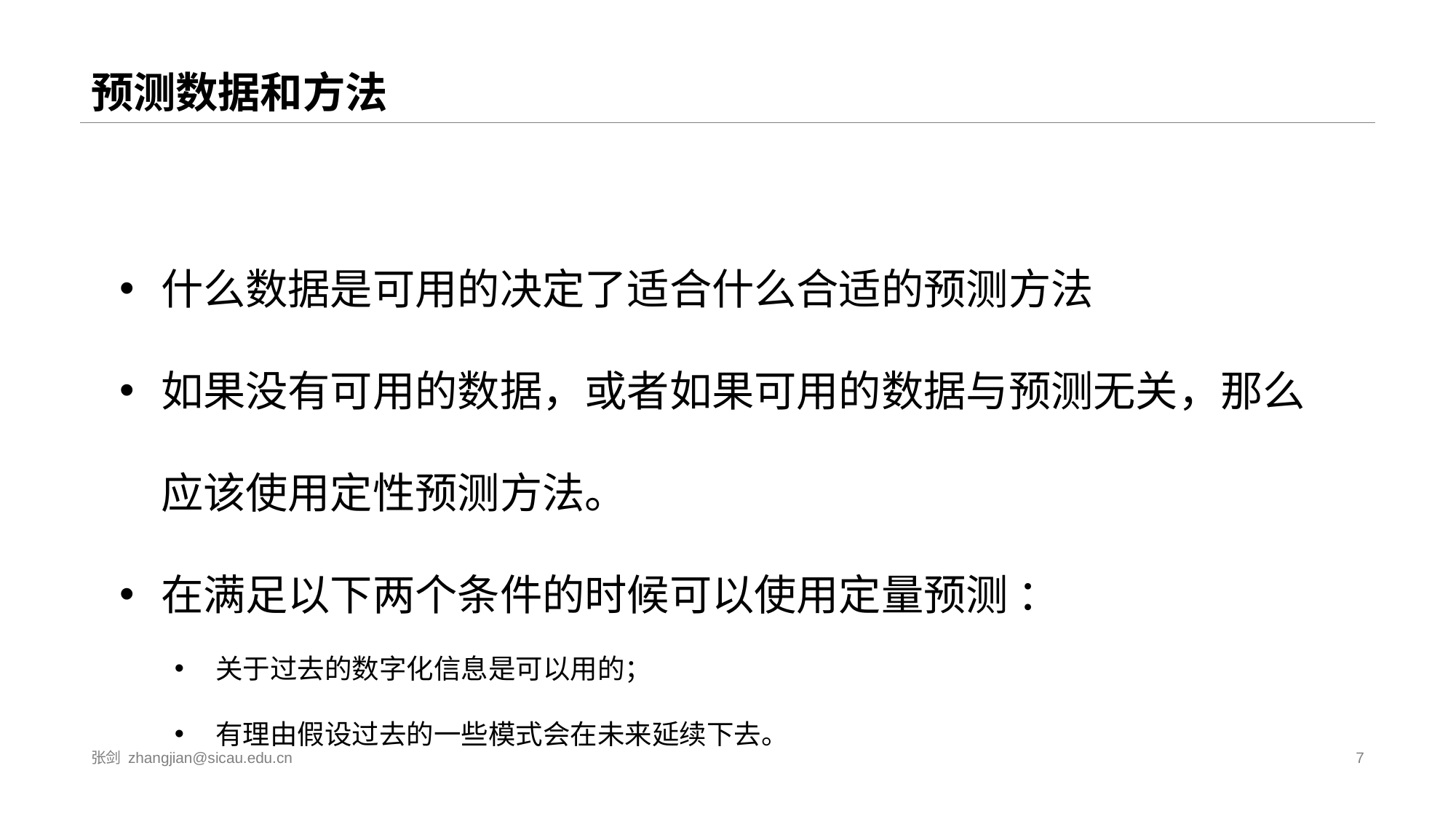

# 预测数据和方法
什么数据是可用的决定了适合什么合适的预测方法
如果没有可用的数据，或者如果可用的数据与预测无关，那么应该使用定性预测方法。
在满足以下两个条件的时候可以使用定量预测 ：
关于过去的数字化信息是可以用的；
有理由假设过去的一些模式会在未来延续下去。
张剑 zhangjian@sicau.edu.cn
7